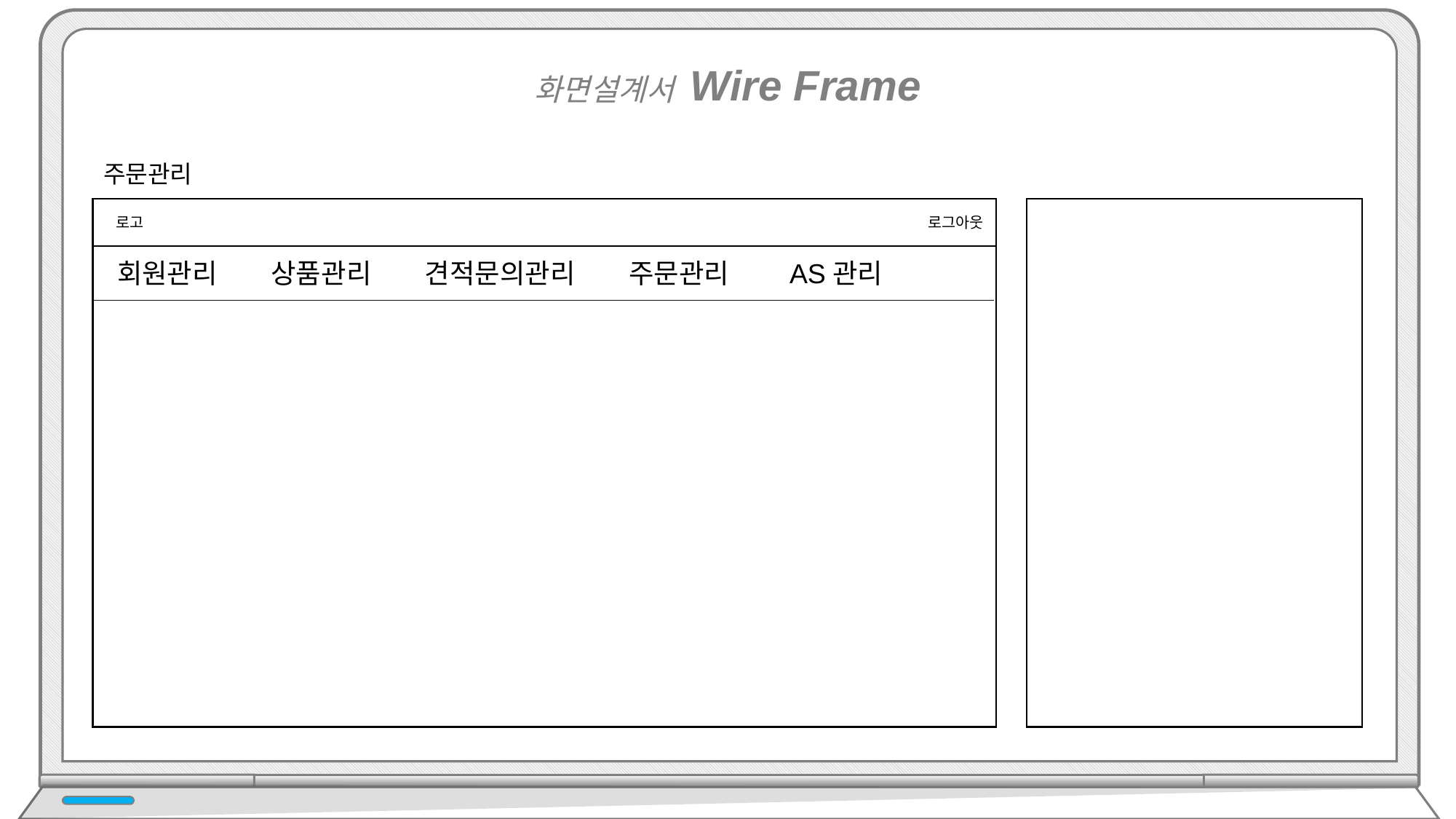

화면설계서 Wire Frame
주문관리

로그아웃
로고
회원관리       상품관리       견적문의관리       주문관리       AS관리